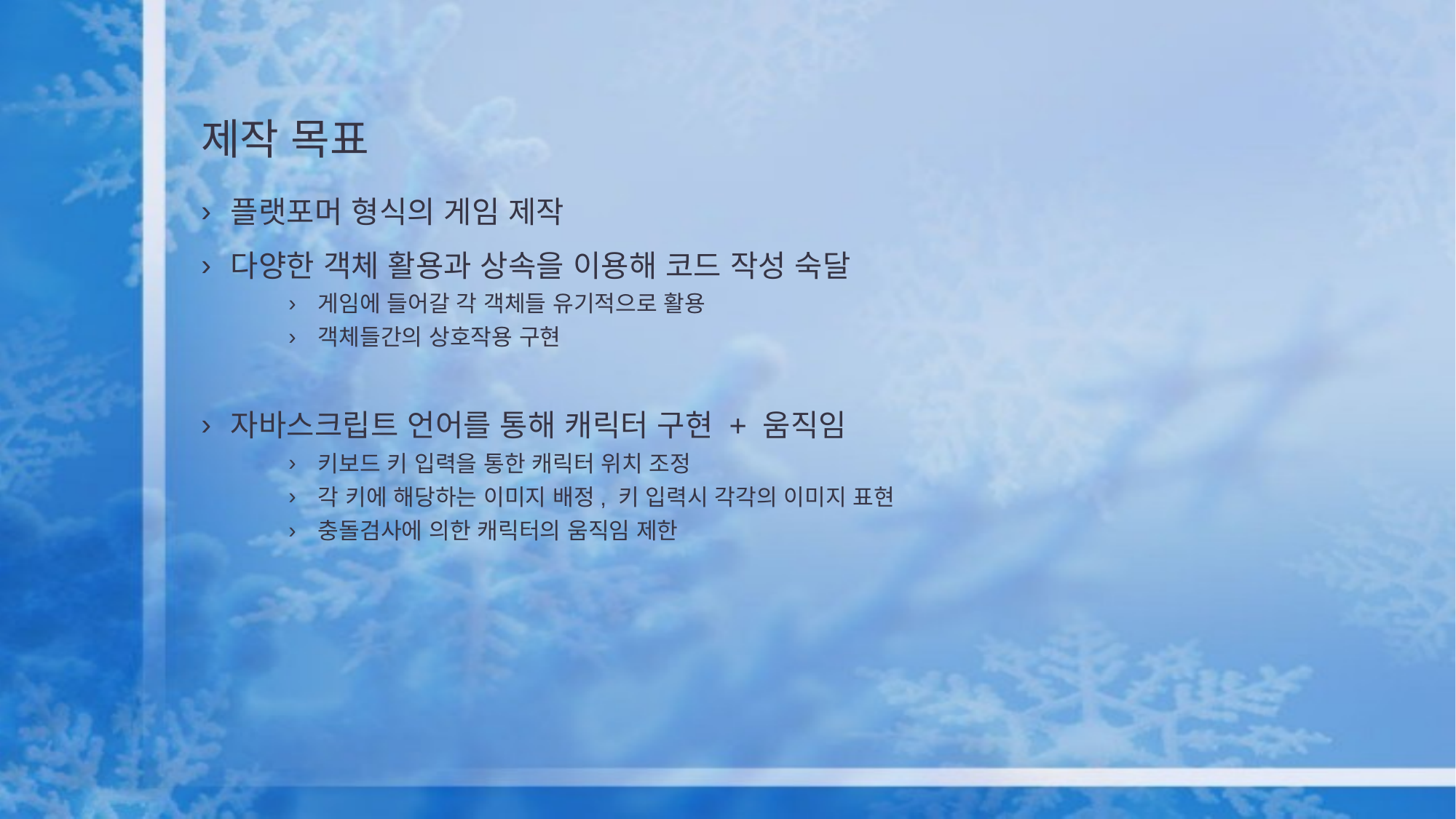

# 제작 목표
플랫포머 형식의 게임 제작
다양한 객체 활용과 상속을 이용해 코드 작성 숙달
게임에 들어갈 각 객체들 유기적으로 활용
객체들간의 상호작용 구현

자바스크립트 언어를 통해 캐릭터 구현 + 움직임
키보드 키 입력을 통한 캐릭터 위치 조정
각 키에 해당하는 이미지 배정, 키 입력시 각각의 이미지 표현
충돌검사에 의한 캐릭터의 움직임 제한